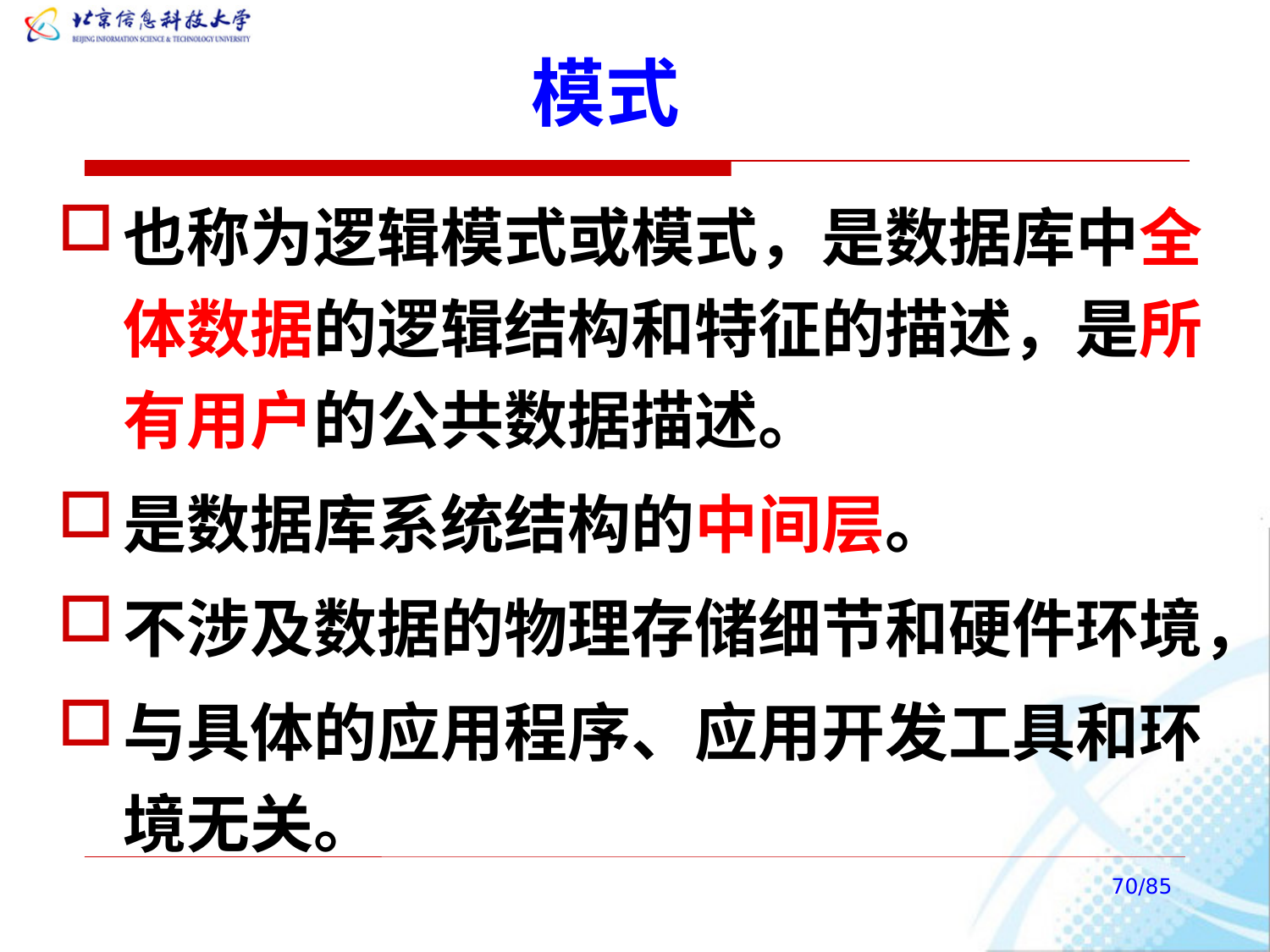

# 模式
也称为逻辑模式或模式，是数据库中全体数据的逻辑结构和特征的描述，是所有用户的公共数据描述。
是数据库系统结构的中间层。
不涉及数据的物理存储细节和硬件环境，
与具体的应用程序、应用开发工具和环境无关。

70/85